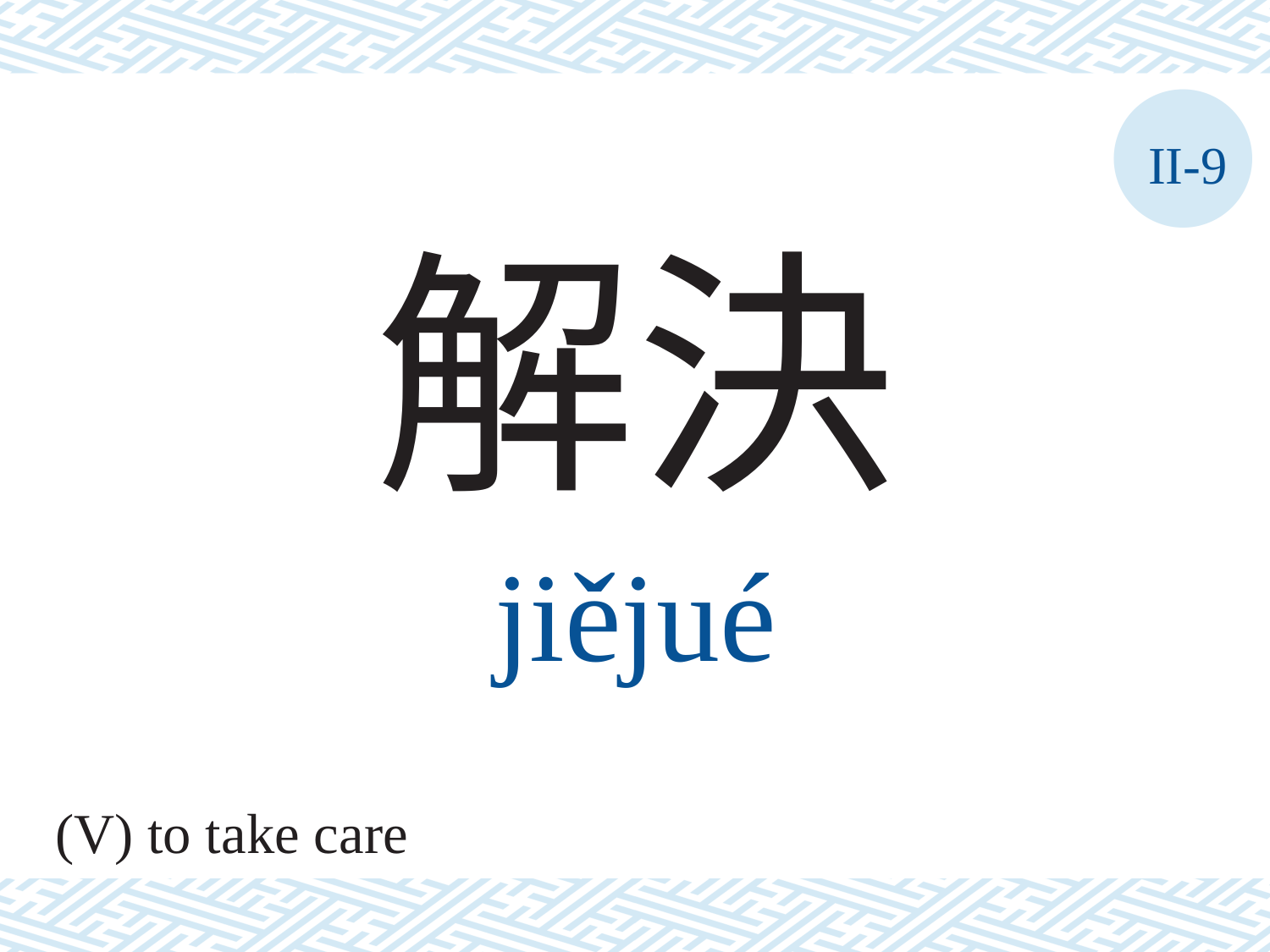

II-9
解決
jiějué
(V) to take care